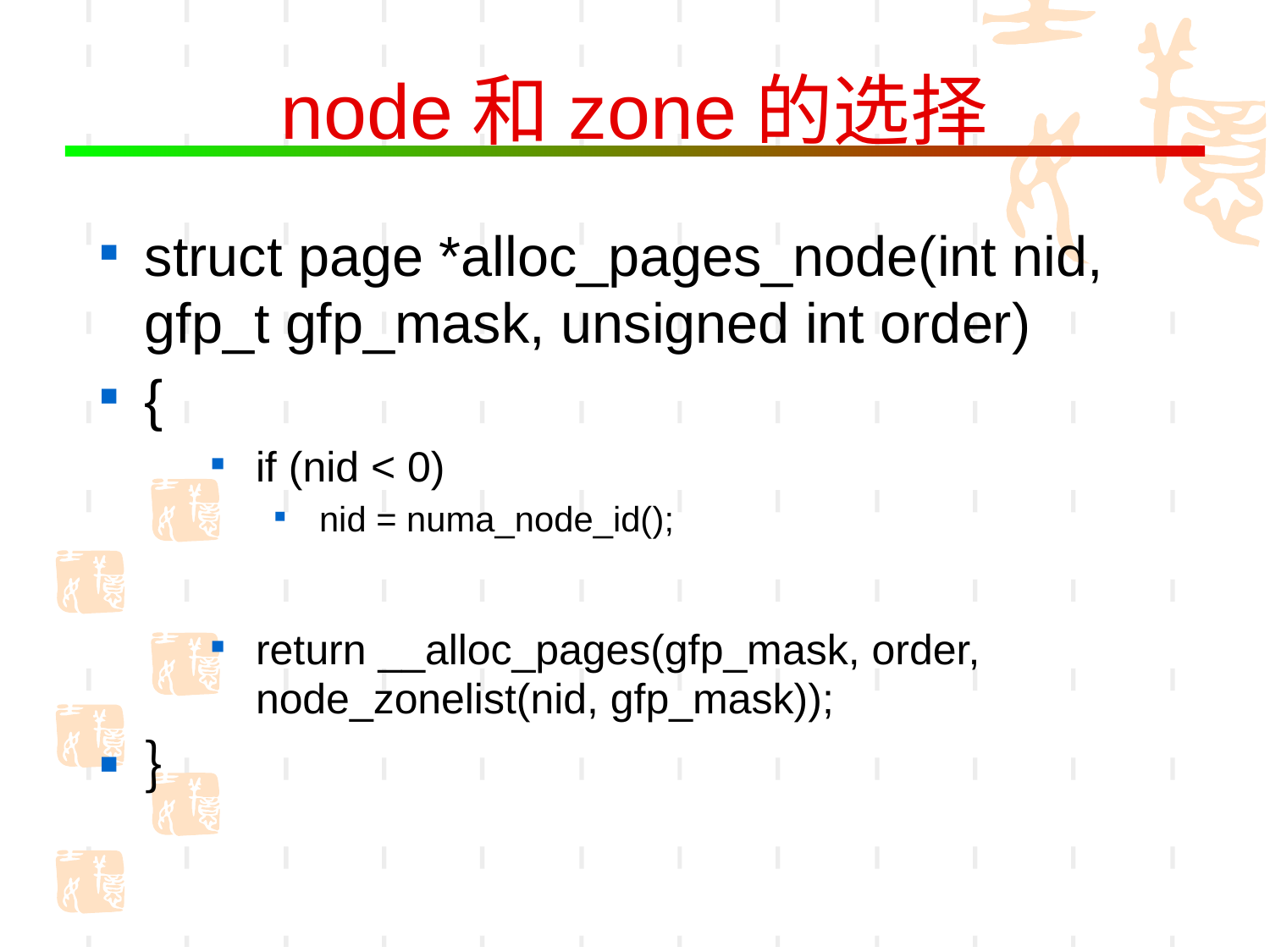

# node和zone的选择
struct page *alloc_pages_node(int nid, gfp_t gfp_mask, unsigned int order)
{
if (nid < 0)
nid = numa_node_id();

return __alloc_pages(gfp_mask, order, node_zonelist(nid, gfp_mask));
｝